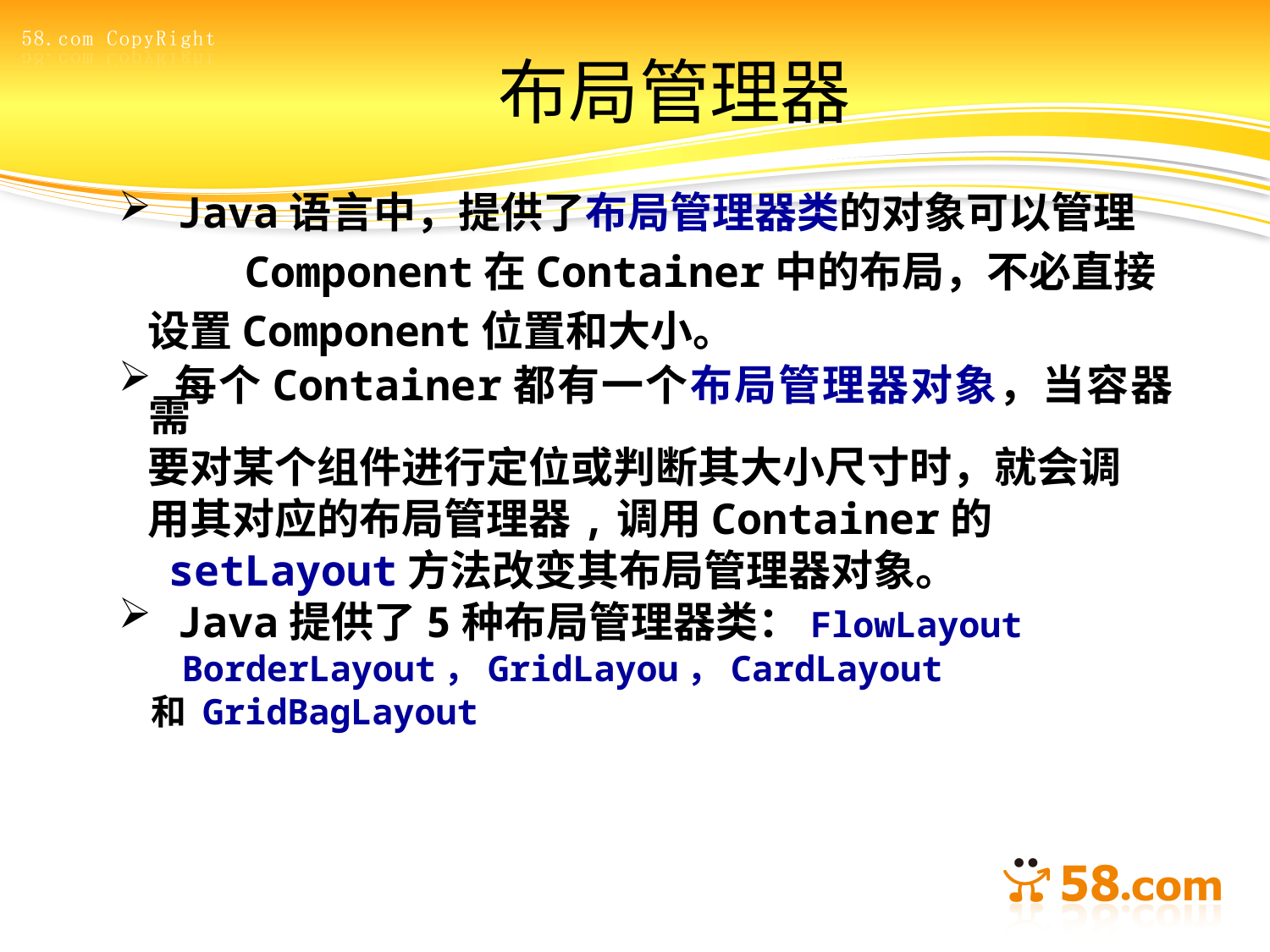

# 布局管理器
 Java语言中，提供了布局管理器类的对象可以管理
	Component在Container中的布局，不必直接
  设置Component位置和大小。
 每个Container都有一个布局管理器对象，当容器需
  要对某个组件进行定位或判断其大小尺寸时，就会调
  用其对应的布局管理器,调用Container的
  setLayout方法改变其布局管理器对象。
 Java提供了5种布局管理器类：FlowLayout
   BorderLayout，GridLayou，CardLayout
   和 GridBagLayout